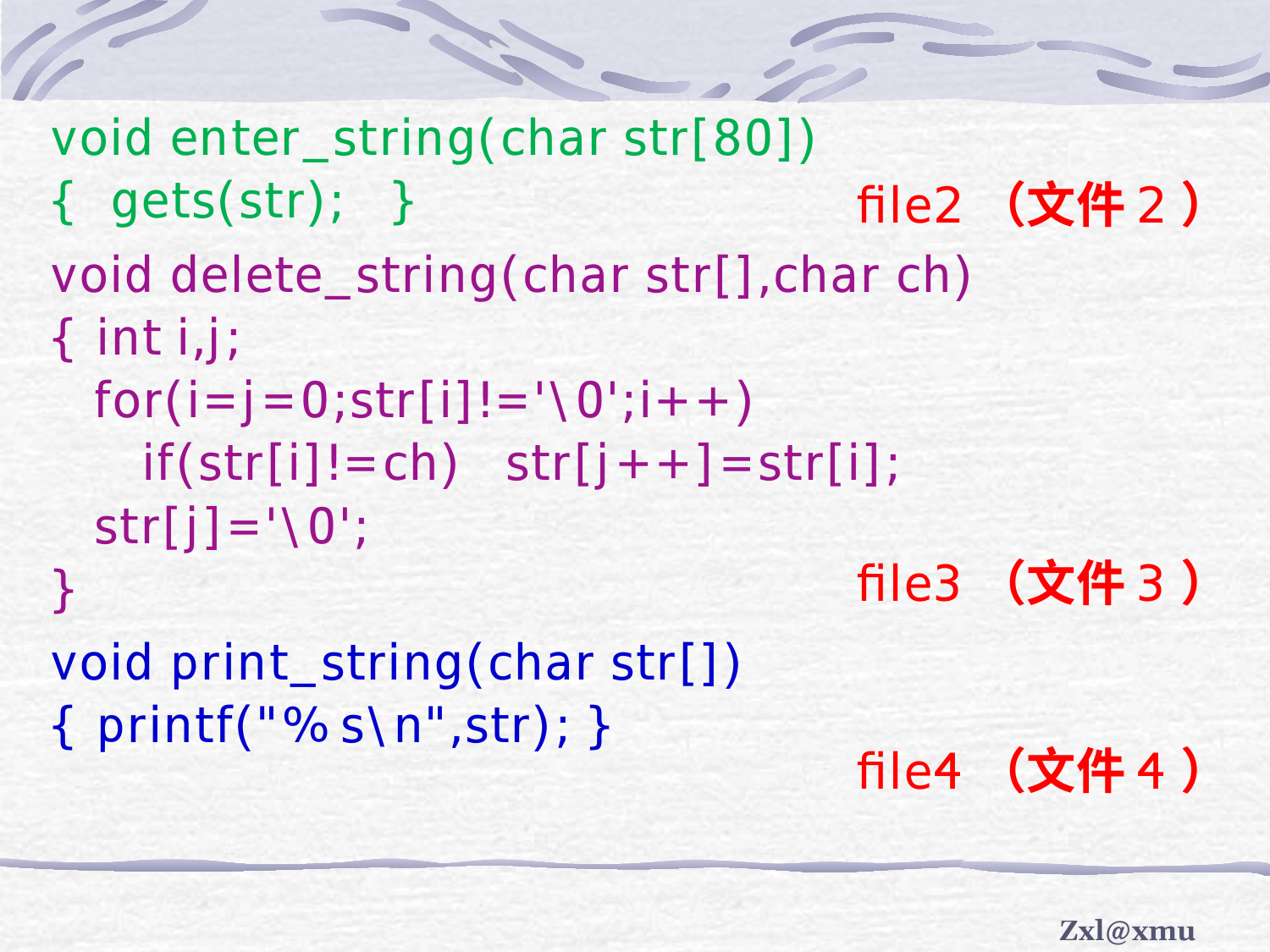

void enter_string(char str[80])
{  gets(str);   }
void delete_string(char str[],char ch)
{ int i,j;
   for(i=j=0;str[i]!='\0';i++)
	   if(str[i]!=ch)   str[j++]=str[i];
   str[j]='\0';
}
void print_string(char str[])
{ printf("%s\n",str); }

file2（文件2）
file3（文件3）
file4（文件4）